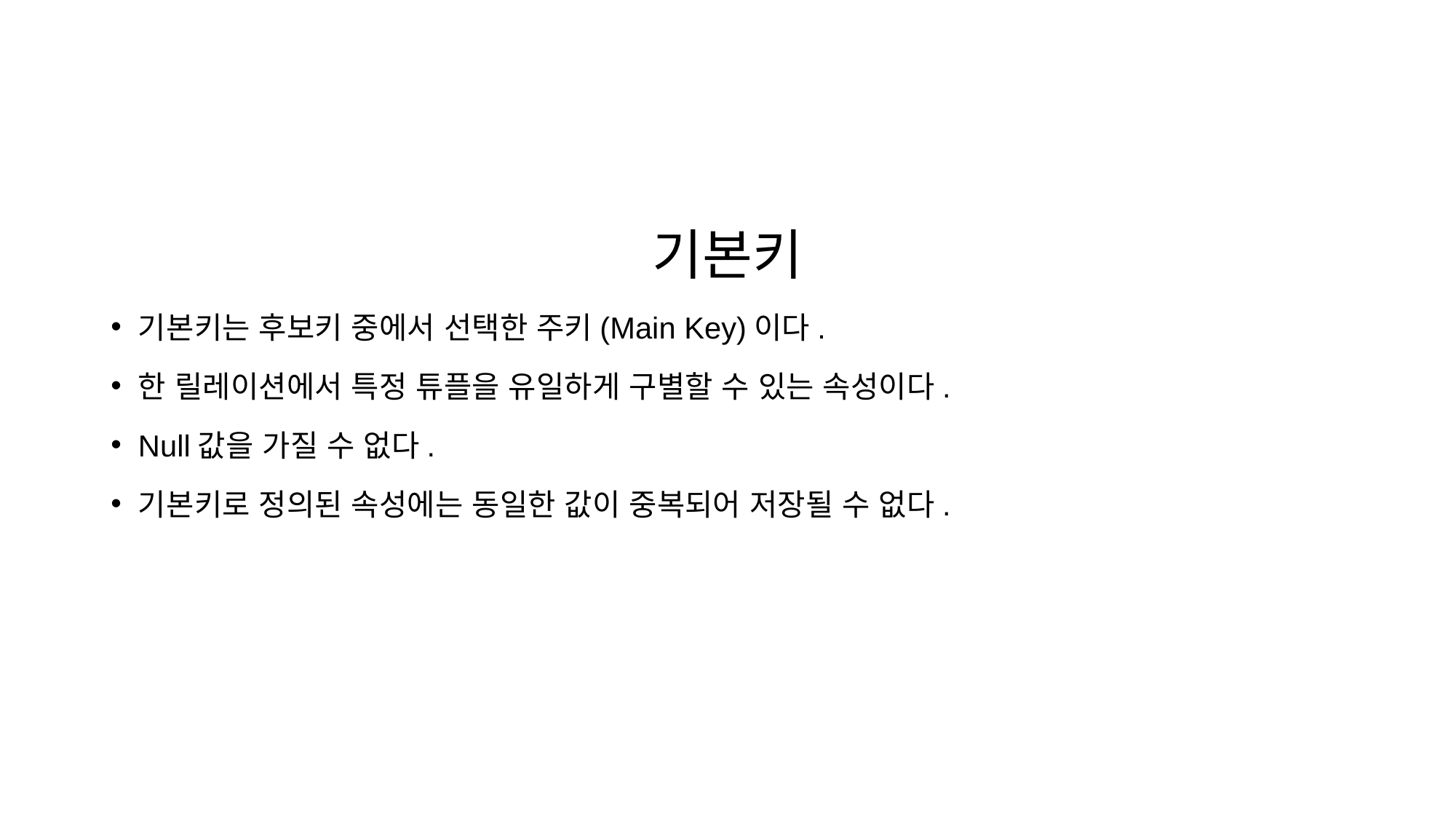

기본키
기본키는 후보키 중에서 선택한 주키(Main Key)이다.
한 릴레이션에서 특정 튜플을 유일하게 구별할 수 있는 속성이다.
Null값을 가질 수 없다.
기본키로 정의된 속성에는 동일한 값이 중복되어 저장될 수 없다.